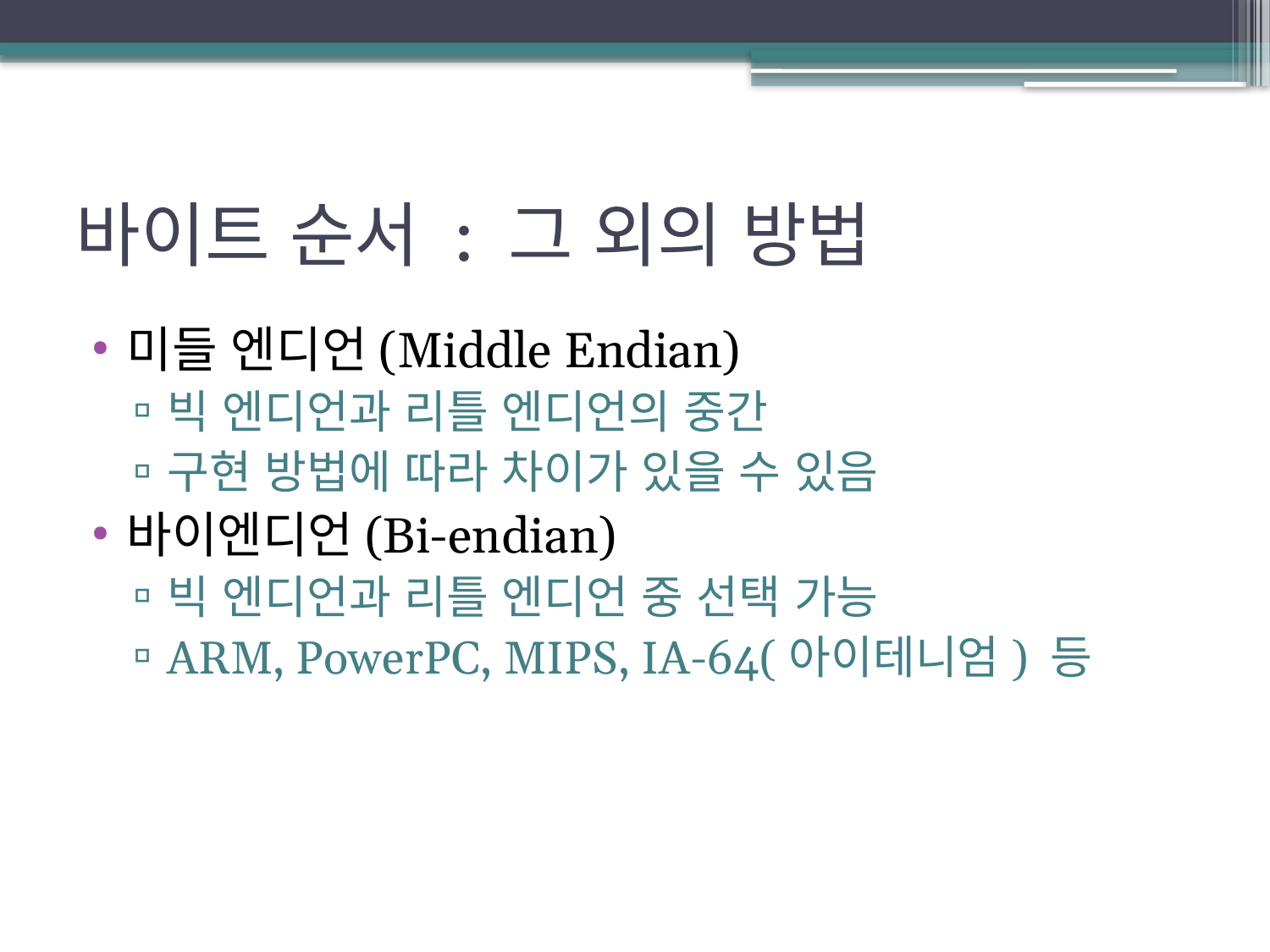

# 바이트 순서 : 그 외의 방법
미들 엔디언(Middle Endian)
빅 엔디언과 리틀 엔디언의 중간
구현 방법에 따라 차이가 있을 수 있음
바이엔디언(Bi-endian)
빅 엔디언과 리틀 엔디언 중 선택 가능
ARM, PowerPC, MIPS, IA-64(아이테니엄) 등